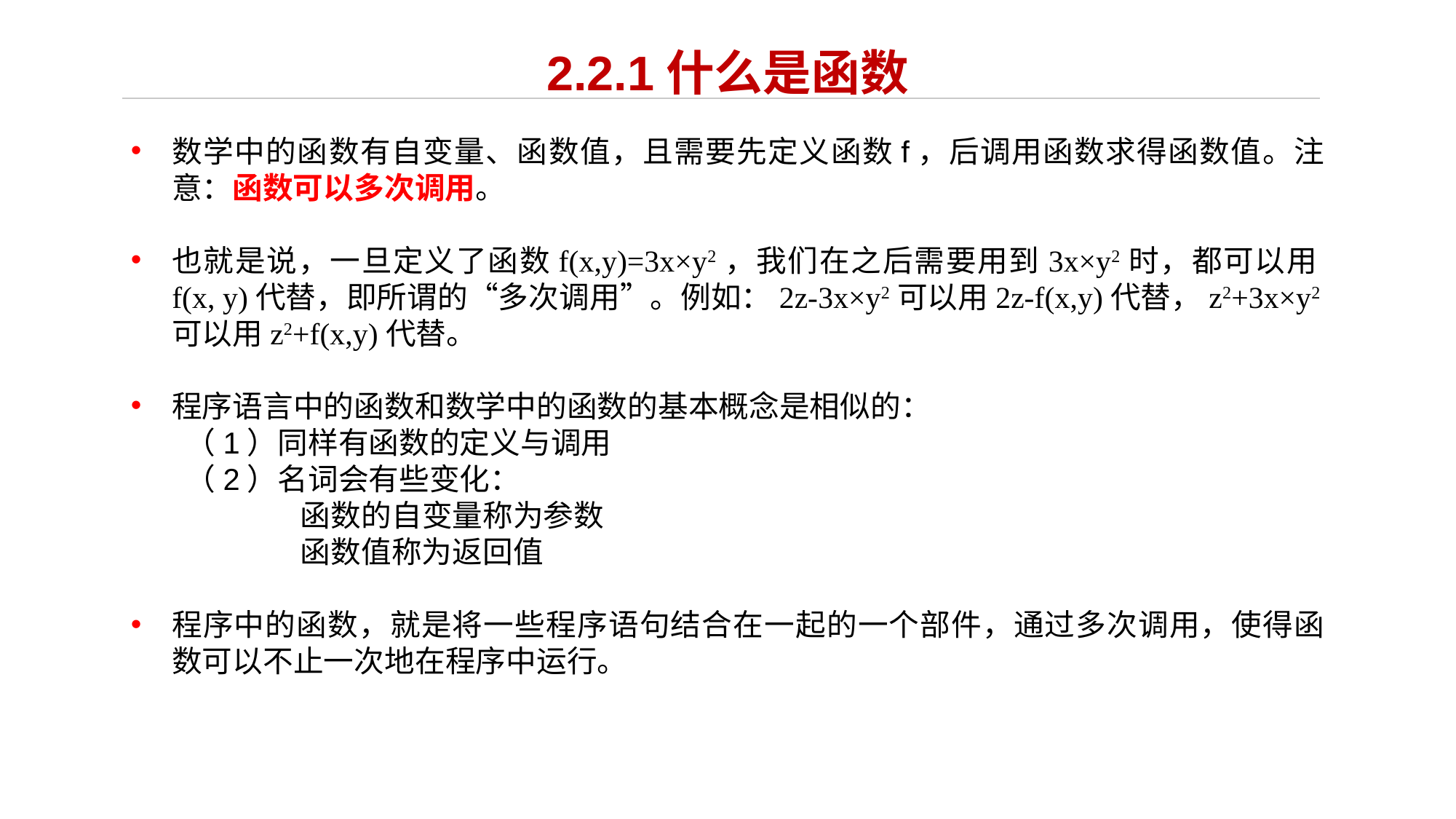

# 2.2.1什么是函数
数学中的函数有自变量、函数值，且需要先定义函数f，后调用函数求得函数值。注意：函数可以多次调用。

也就是说，一旦定义了函数f(x,y)=3x×y2，我们在之后需要用到3x×y2时，都可以用f(x, y)代替，即所谓的“多次调用”。例如：2z-3x×y2可以用2z-f(x,y)代替，z2+3x×y2可以用z2+f(x,y)代替。

程序语言中的函数和数学中的函数的基本概念是相似的：
（1）同样有函数的定义与调用
（2）名词会有些变化：
                函数的自变量称为参数
                函数值称为返回值

程序中的函数，就是将一些程序语句结合在一起的一个部件，通过多次调用，使得函数可以不止一次地在程序中运行。